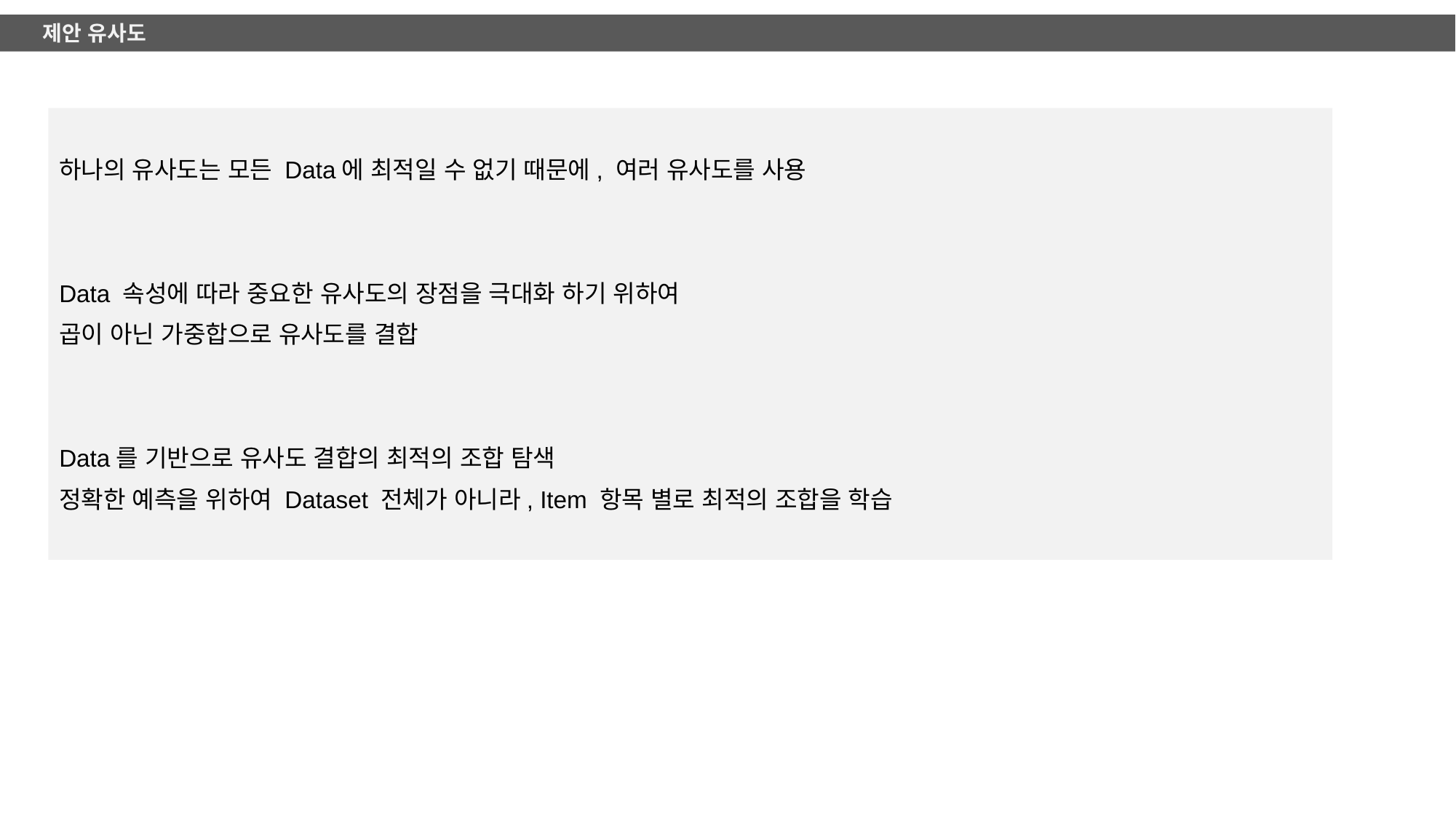

제안 유사도

하나의 유사도는 모든 Data에 최적일 수 없기 때문에, 여러 유사도를 사용

Data 속성에 따라 중요한 유사도의 장점을 극대화 하기 위하여
곱이 아닌 가중합으로 유사도를 결합

Data를 기반으로 유사도 결합의 최적의 조합 탐색
정확한 예측을 위하여 Dataset 전체가 아니라, Item 항목 별로 최적의 조합을 학습